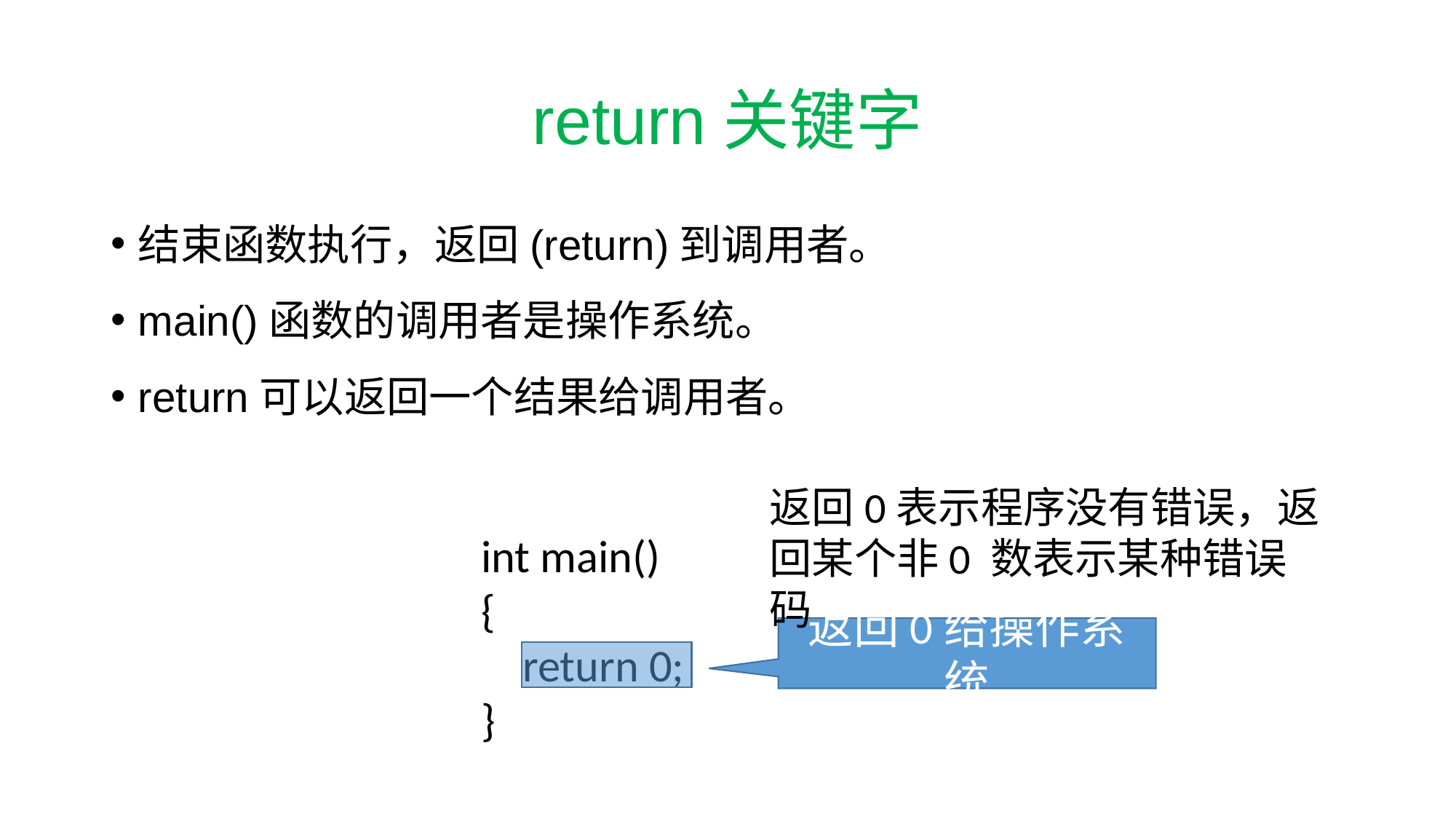

# return关键字
结束函数执行，返回(return)到调用者。
main()函数的调用者是操作系统。
return可以返回一个结果给调用者。
返回0表示程序没有错误，返回某个非0 数表示某种错误码
int main()
{
    return 0;
}
返回0给操作系统